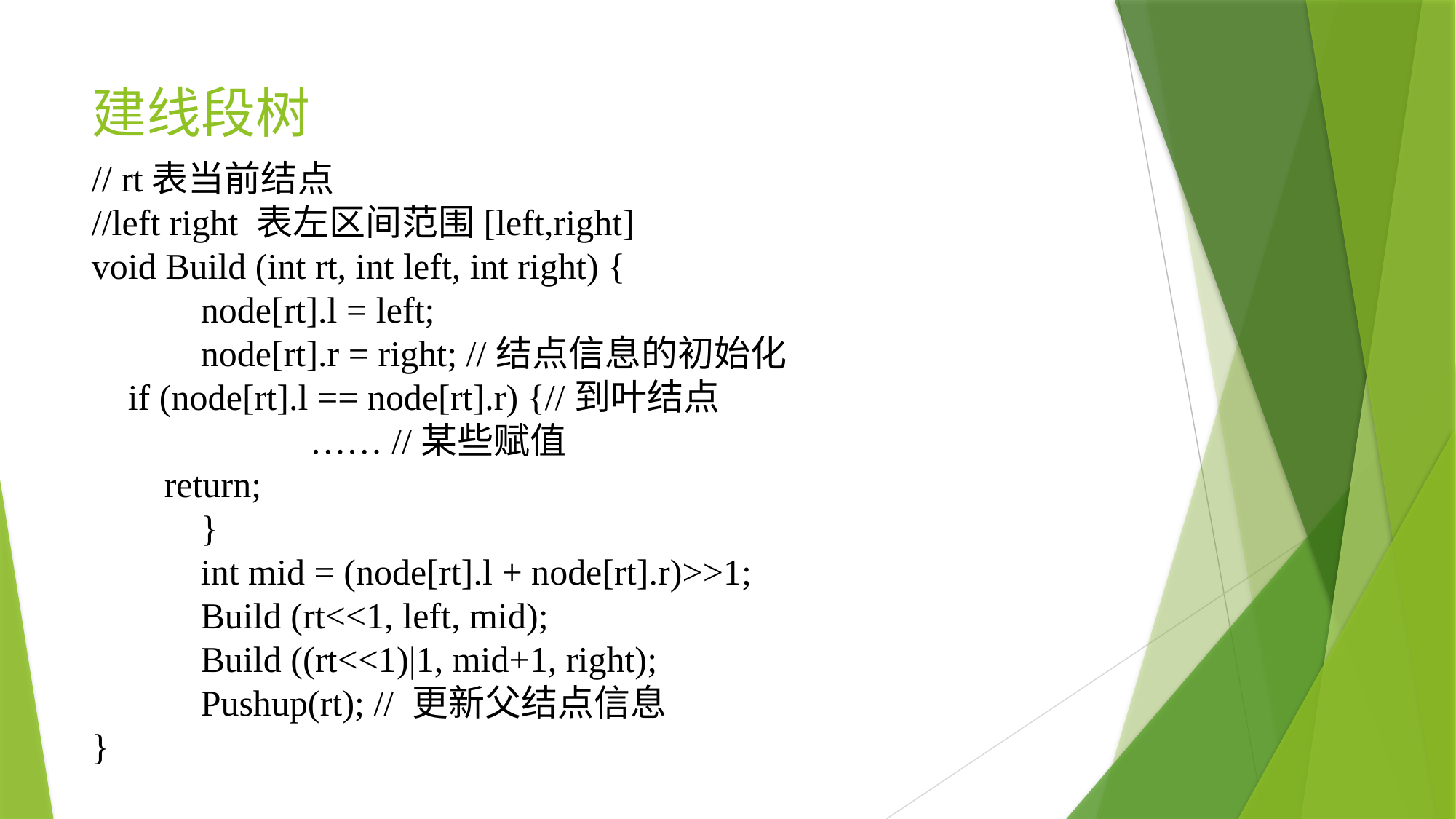

# 建线段树
// rt表当前结点
//left right 表左区间范围[left,right]
void Build (int rt, int left, int right) {
	node[rt].l = left;
	node[rt].r = right; //结点信息的初始化
    if (node[rt].l == node[rt].r) {//到叶结点
		…… //某些赋值
        return;
	}
	int mid = (node[rt].l + node[rt].r)>>1;
	Build (rt<<1, left, mid);
	Build ((rt<<1)|1, mid+1, right);
	Pushup(rt); // 更新父结点信息
}